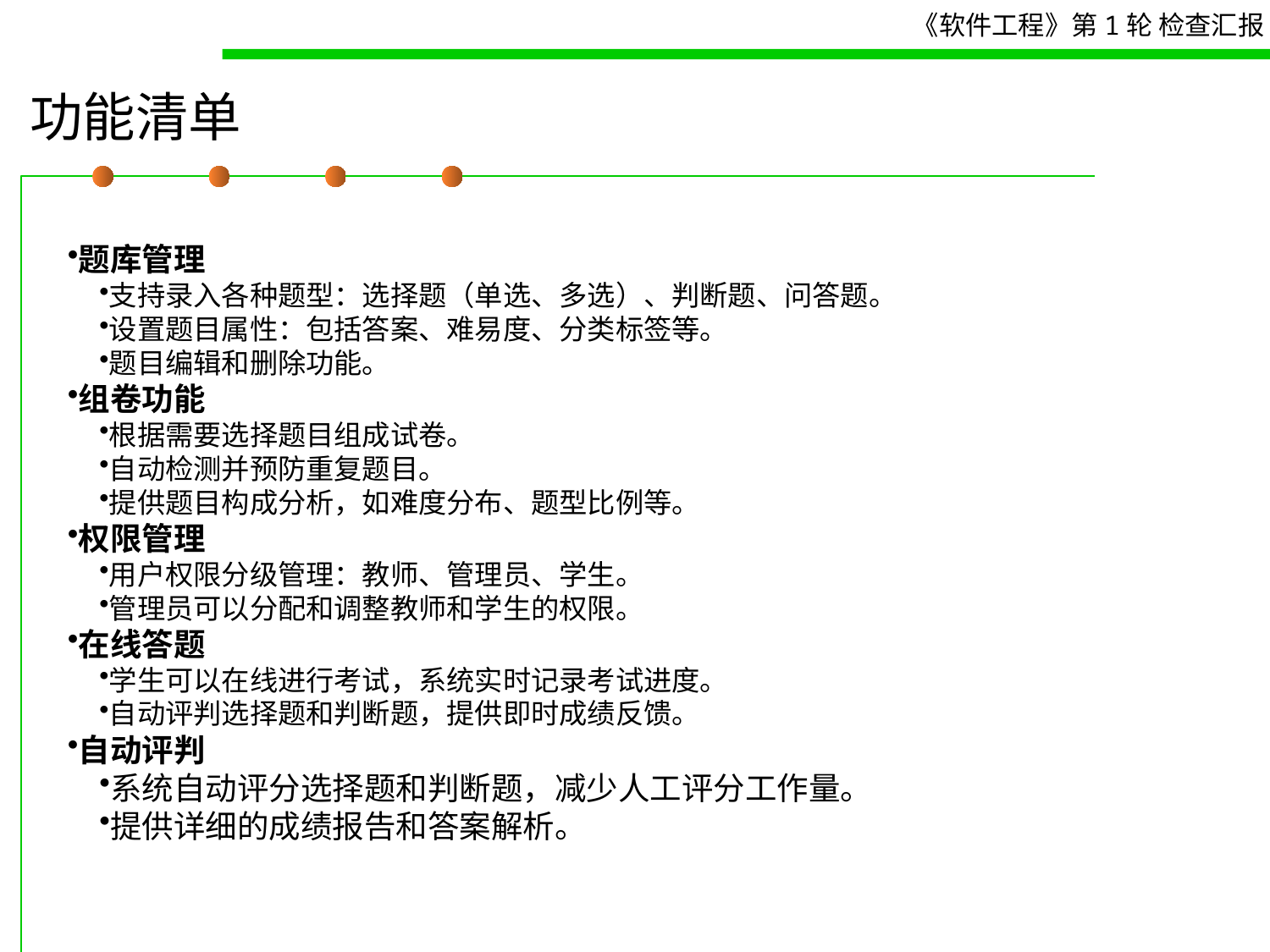

# 功能清单
题库管理
支持录入各种题型：选择题（单选、多选）、判断题、问答题。
设置题目属性：包括答案、难易度、分类标签等。
题目编辑和删除功能。
组卷功能
根据需要选择题目组成试卷。
自动检测并预防重复题目。
提供题目构成分析，如难度分布、题型比例等。
权限管理
用户权限分级管理：教师、管理员、学生。
管理员可以分配和调整教师和学生的权限。
在线答题
学生可以在线进行考试，系统实时记录考试进度。
自动评判选择题和判断题，提供即时成绩反馈。
自动评判
系统自动评分选择题和判断题，减少人工评分工作量。
提供详细的成绩报告和答案解析。